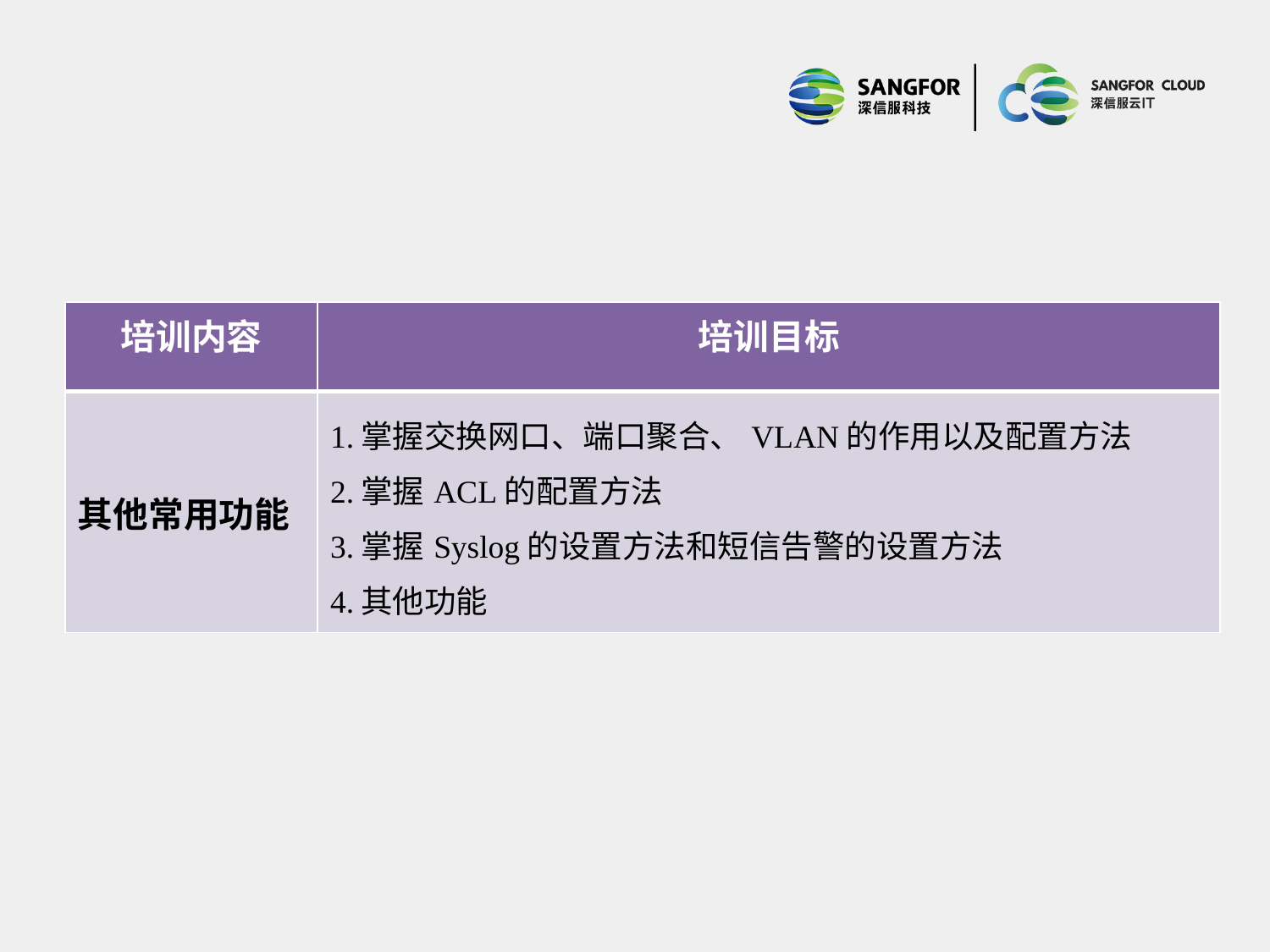

| 培训内容 | 培训目标 |
| --- | --- |
| 其他常用功能 | 1.掌握交换网口、端口聚合、VLAN的作用以及配置方法 2.掌握ACL的配置方法 3.掌握Syslog的设置方法和短信告警的设置方法 4.其他功能 |